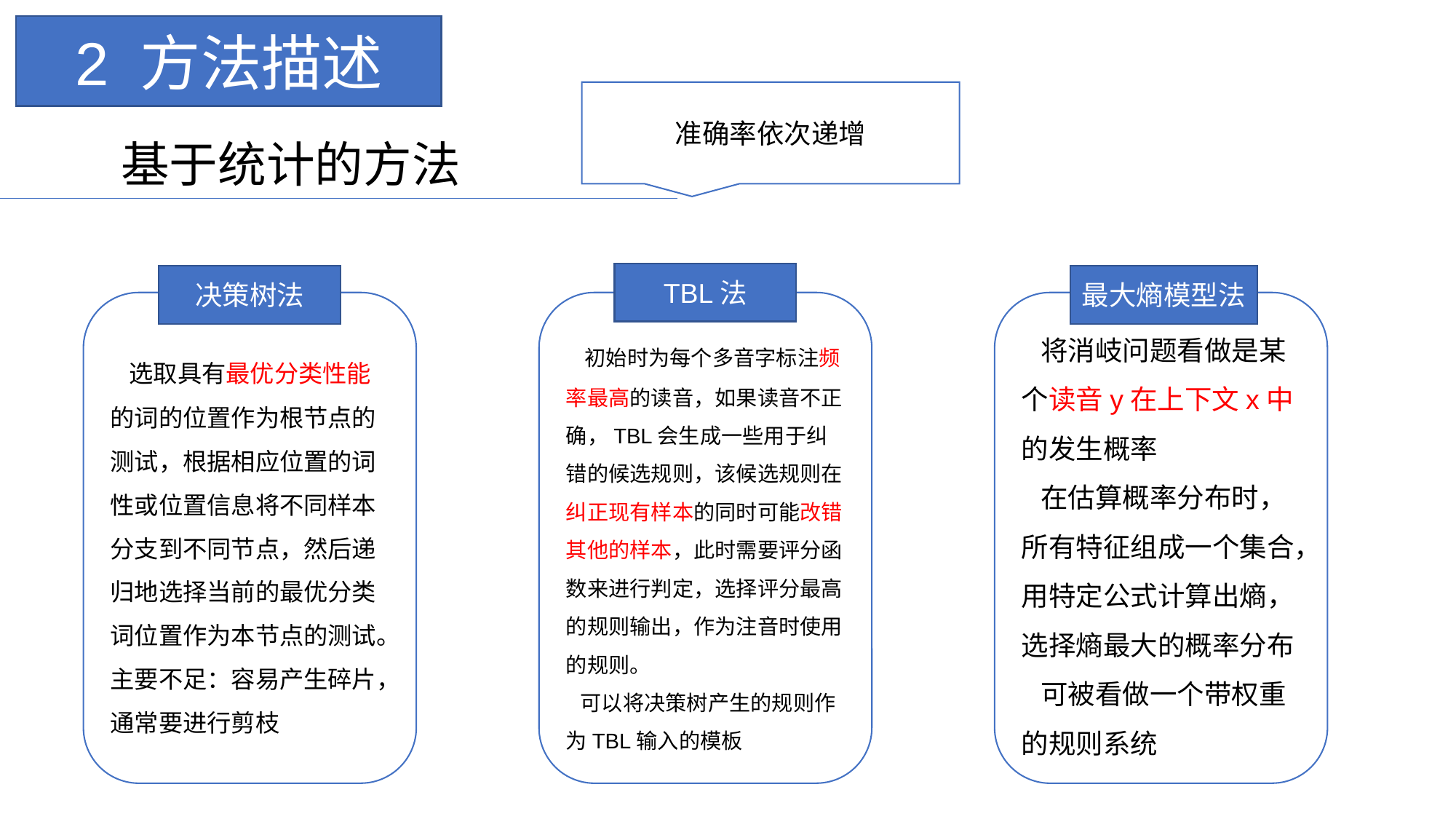

2 方法描述
准确率依次递增
基于统计的方法
TBL法
决策树法
最大熵模型法
  选取具有最优分类性能的词的位置作为根节点的测试，根据相应位置的词性或位置信息将不同样本分支到不同节点，然后递归地选择当前的最优分类词位置作为本节点的测试。
主要不足：容易产生碎片，通常要进行剪枝
  初始时为每个多音字标注频率最高的读音，如果读音不正确，TBL会生成一些用于纠错的候选规则，该候选规则在纠正现有样本的同时可能改错其他的样本，此时需要评分函数来进行判定，选择评分最高的规则输出，作为注音时使用的规则。
  可以将决策树产生的规则作为TBL输入的模板
  将消岐问题看做是某个读音y在上下文x中的发生概率
  在估算概率分布时，所有特征组成一个集合，用特定公式计算出熵，选择熵最大的概率分布
  可被看做一个带权重的规则系统